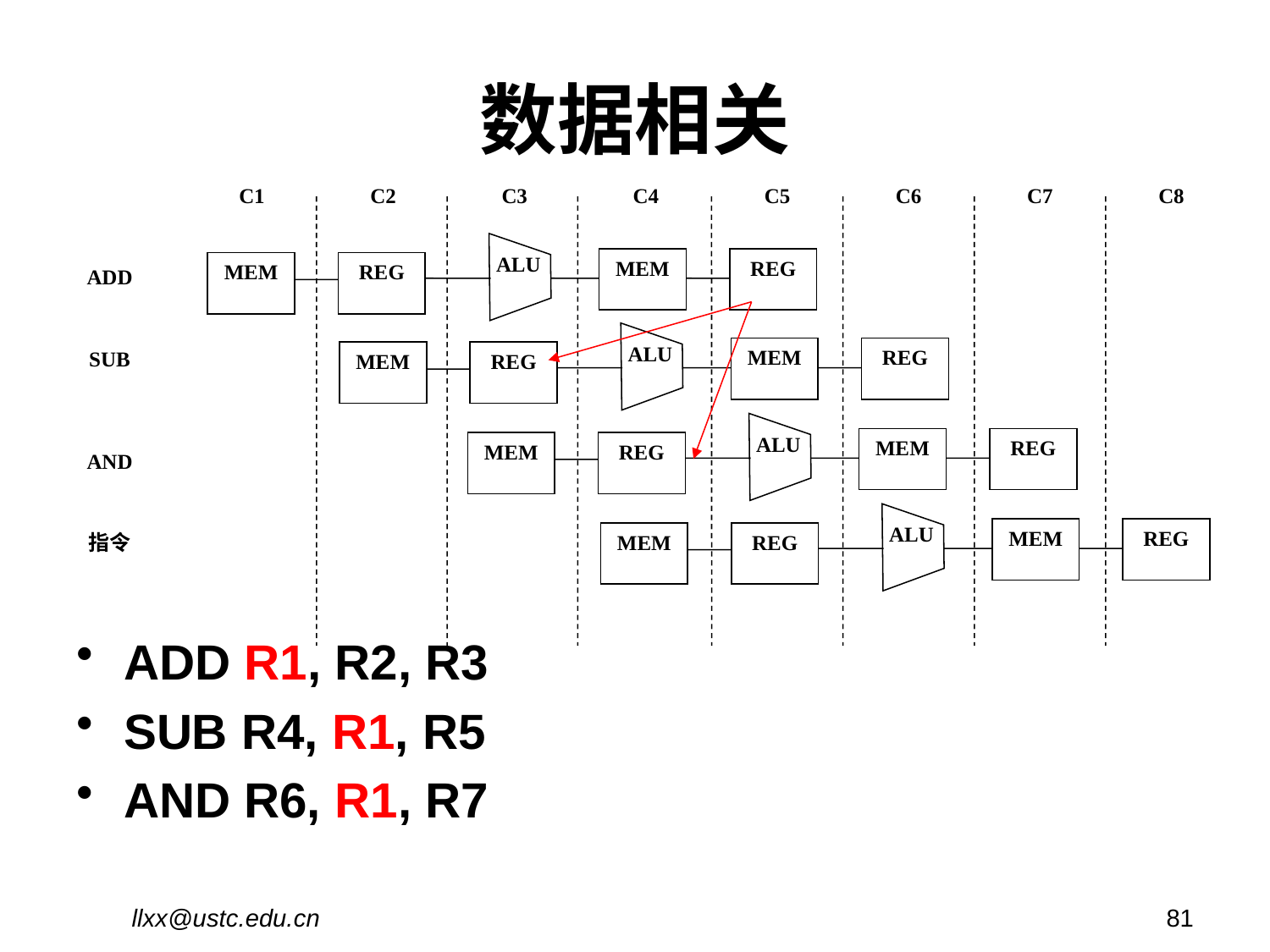

# 数据相关
C1
C2
C3
C4
C5
C6
C7
C8

ALU

MEM
REG
MEM
REG

ADD
ALU

MEM
REG
MEM
REG

SUB
ALU

MEM
REG
MEM
REG

AND
ALU

MEM
REG
MEM
REG

指令

ADD R1, R2, R3
SUB R4, R1, R5
AND R6, R1, R7
llxx@ustc.edu.cn
81